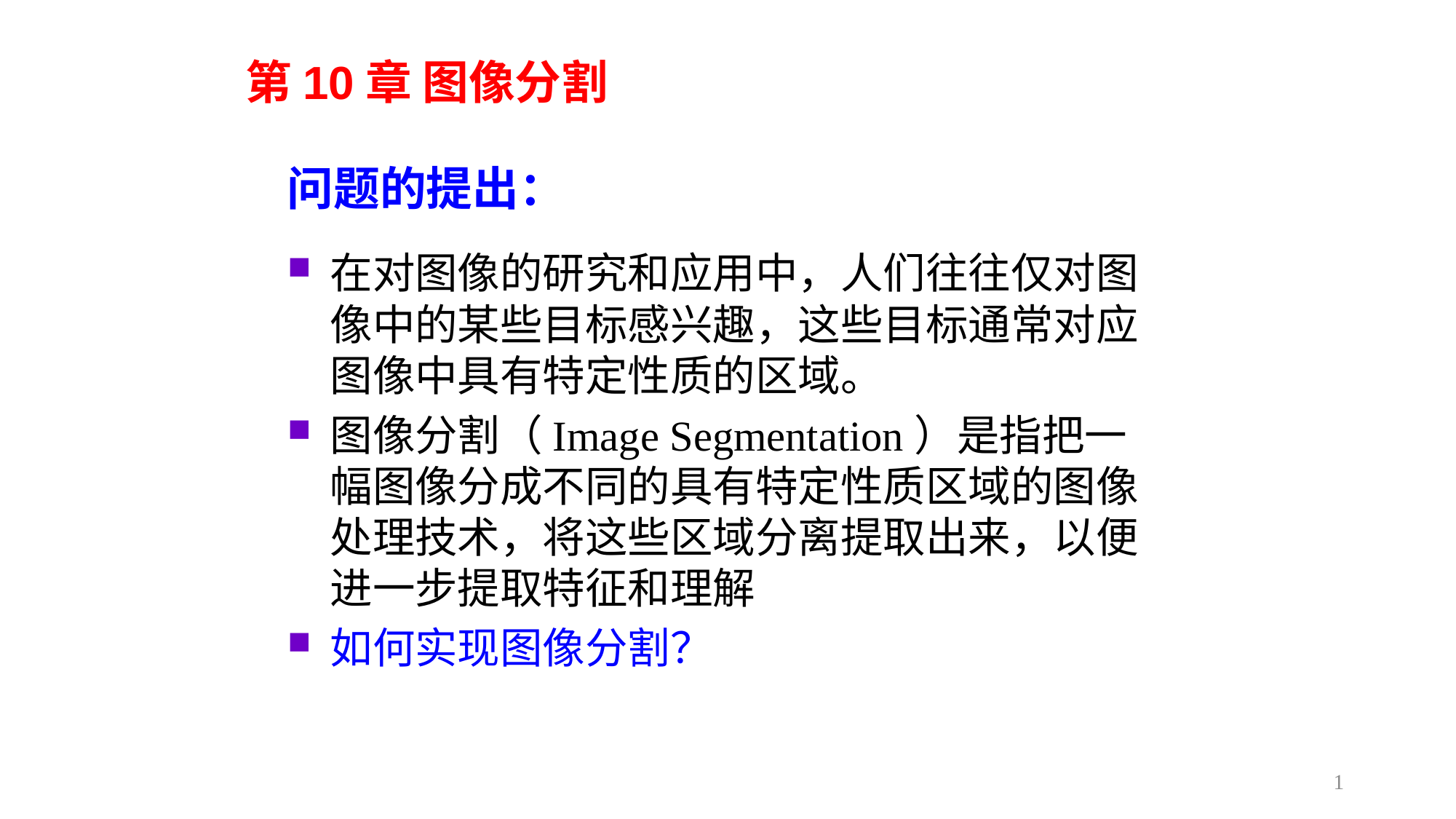

第10章 图像分割
问题的提出：
在对图像的研究和应用中，人们往往仅对图像中的某些目标感兴趣，这些目标通常对应图像中具有特定性质的区域。
图像分割（Image Segmentation）是指把一幅图像分成不同的具有特定性质区域的图像处理技术，将这些区域分离提取出来，以便进一步提取特征和理解
如何实现图像分割？
1